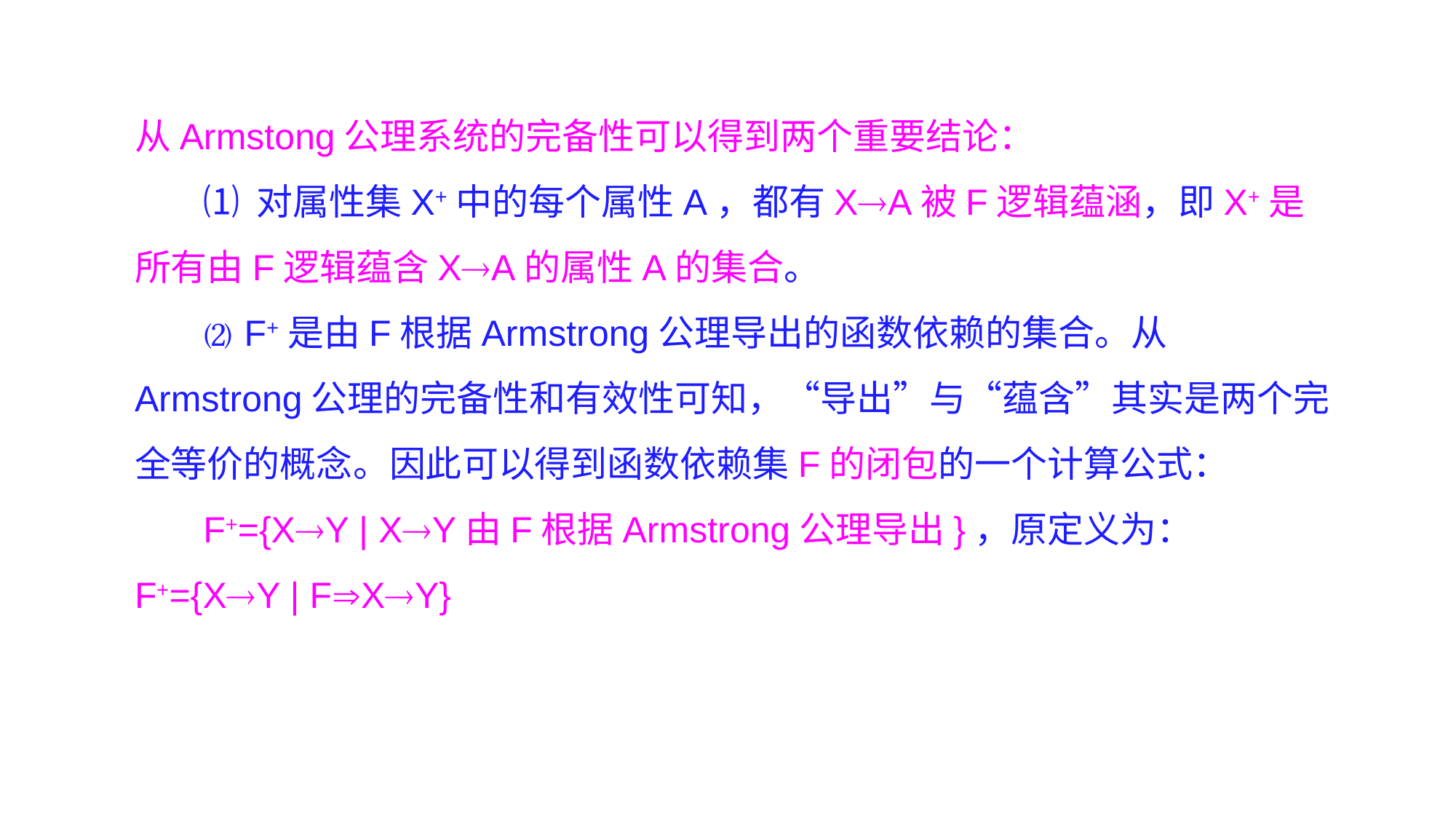

从Armstong公理系统的完备性可以得到两个重要结论：
⑴ 对属性集X+中的每个属性A，都有X→A被F逻辑蕴涵，即X+是所有由F逻辑蕴含X→A的属性A的集合。
⑵ F+是由F根据Armstrong公理导出的函数依赖的集合。从Armstrong公理的完备性和有效性可知，“导出”与“蕴含”其实是两个完全等价的概念。因此可以得到函数依赖集F的闭包的一个计算公式：
F+={X→Y | X→Y由F根据Armstrong公理导出}，原定义为：F+={X→Y | F⇒X→Y}